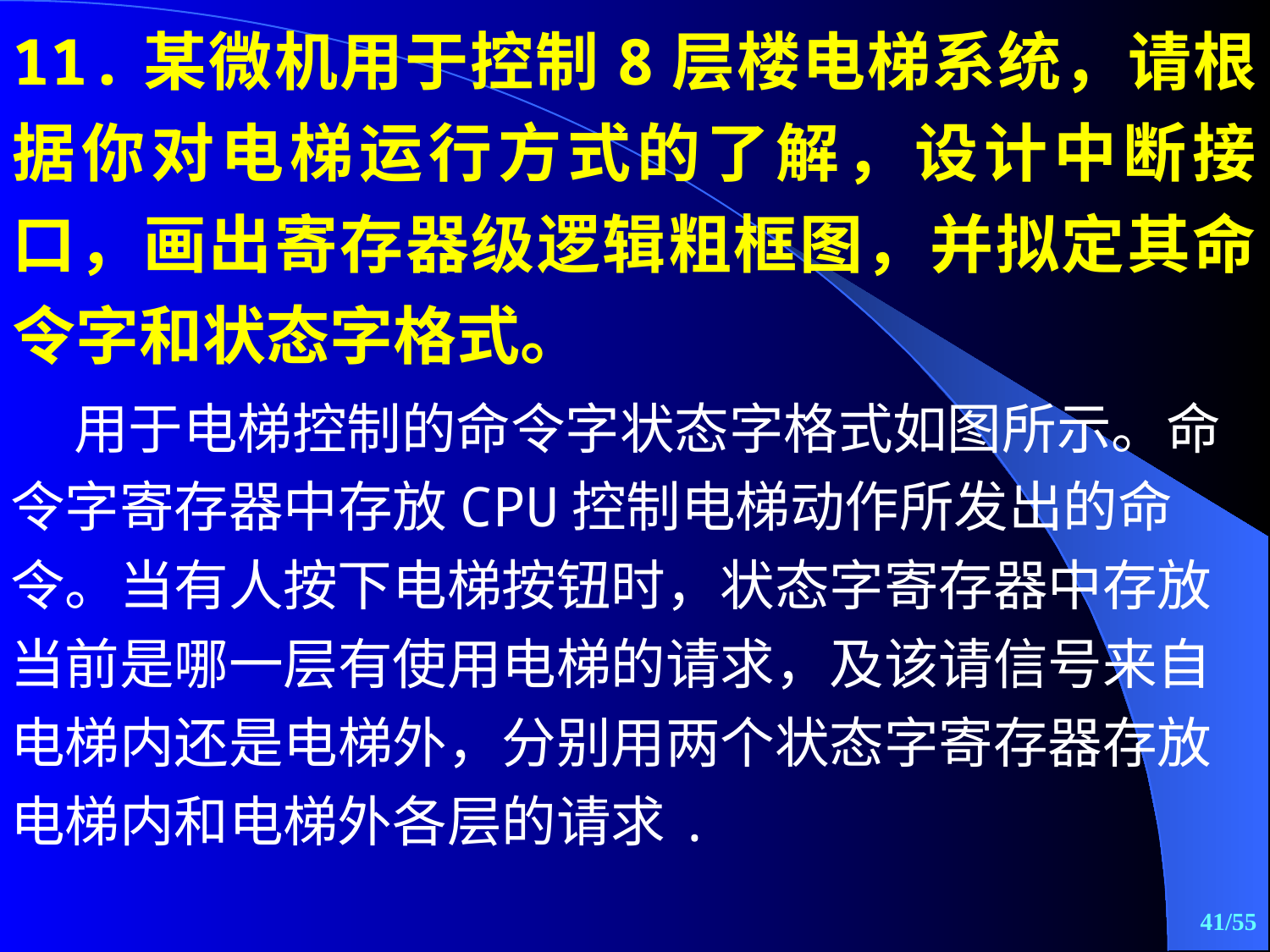

11.某微机用于控制8层楼电梯系统，请根据你对电梯运行方式的了解，设计中断接口，画出寄存器级逻辑粗框图，并拟定其命令字和状态字格式。
用于电梯控制的命令字状态字格式如图所示。命令字寄存器中存放CPU控制电梯动作所发出的命令。当有人按下电梯按钮时，状态字寄存器中存放当前是哪一层有使用电梯的请求，及该请信号来自电梯内还是电梯外，分别用两个状态字寄存器存放电梯内和电梯外各层的请求.
41/55